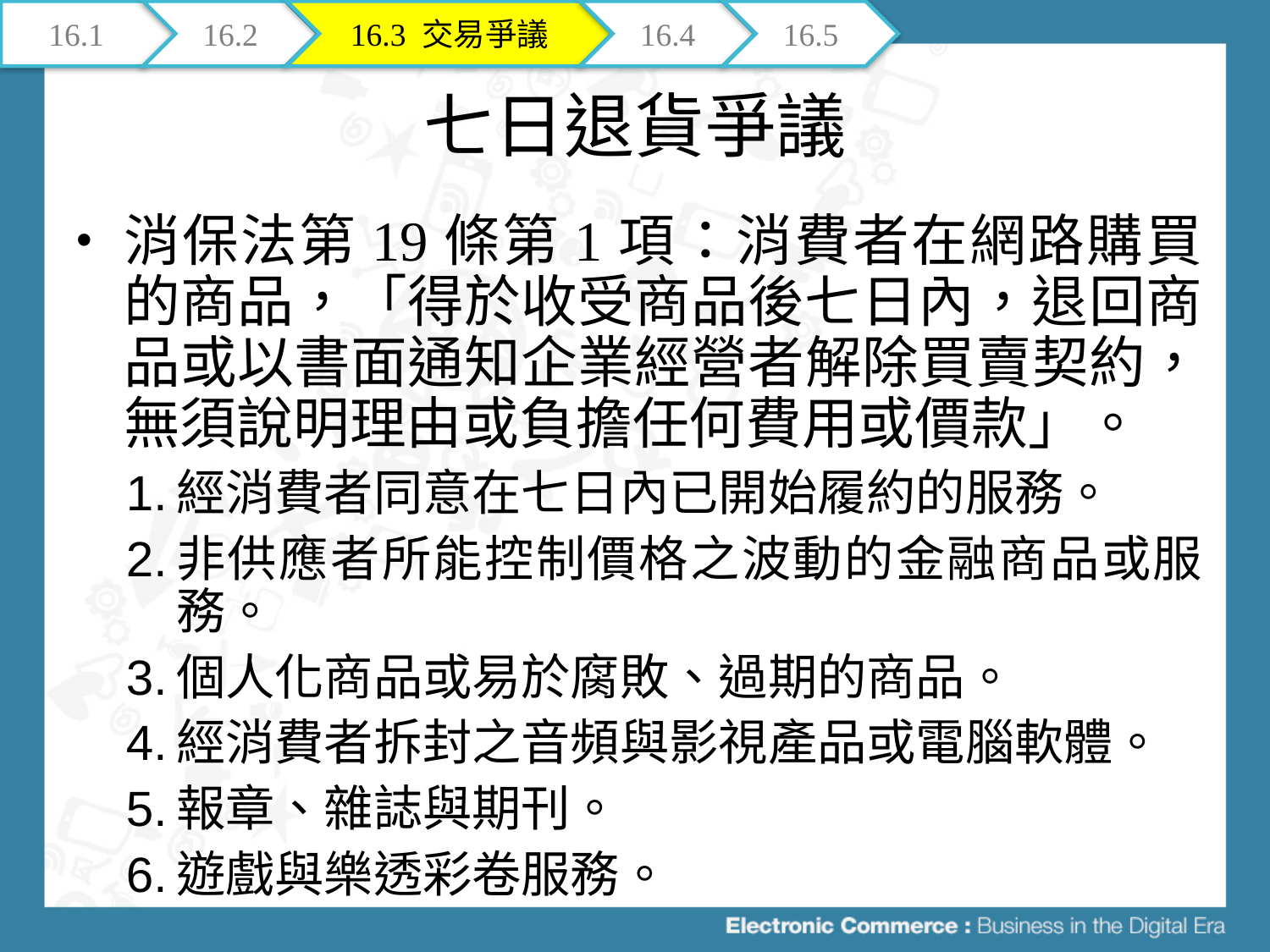

16.1
16.2
16.3 交易爭議
16.4
16.5
# 七日退貨爭議
消保法第19條第1項：消費者在網路購買的商品，「得於收受商品後七日內，退回商品或以書面通知企業經營者解除買賣契約，無須說明理由或負擔任何費用或價款」。
經消費者同意在七日內已開始履約的服務。
非供應者所能控制價格之波動的金融商品或服務。
個人化商品或易於腐敗、過期的商品。
經消費者拆封之音頻與影視產品或電腦軟體。
報章、雜誌與期刊。
遊戲與樂透彩卷服務。